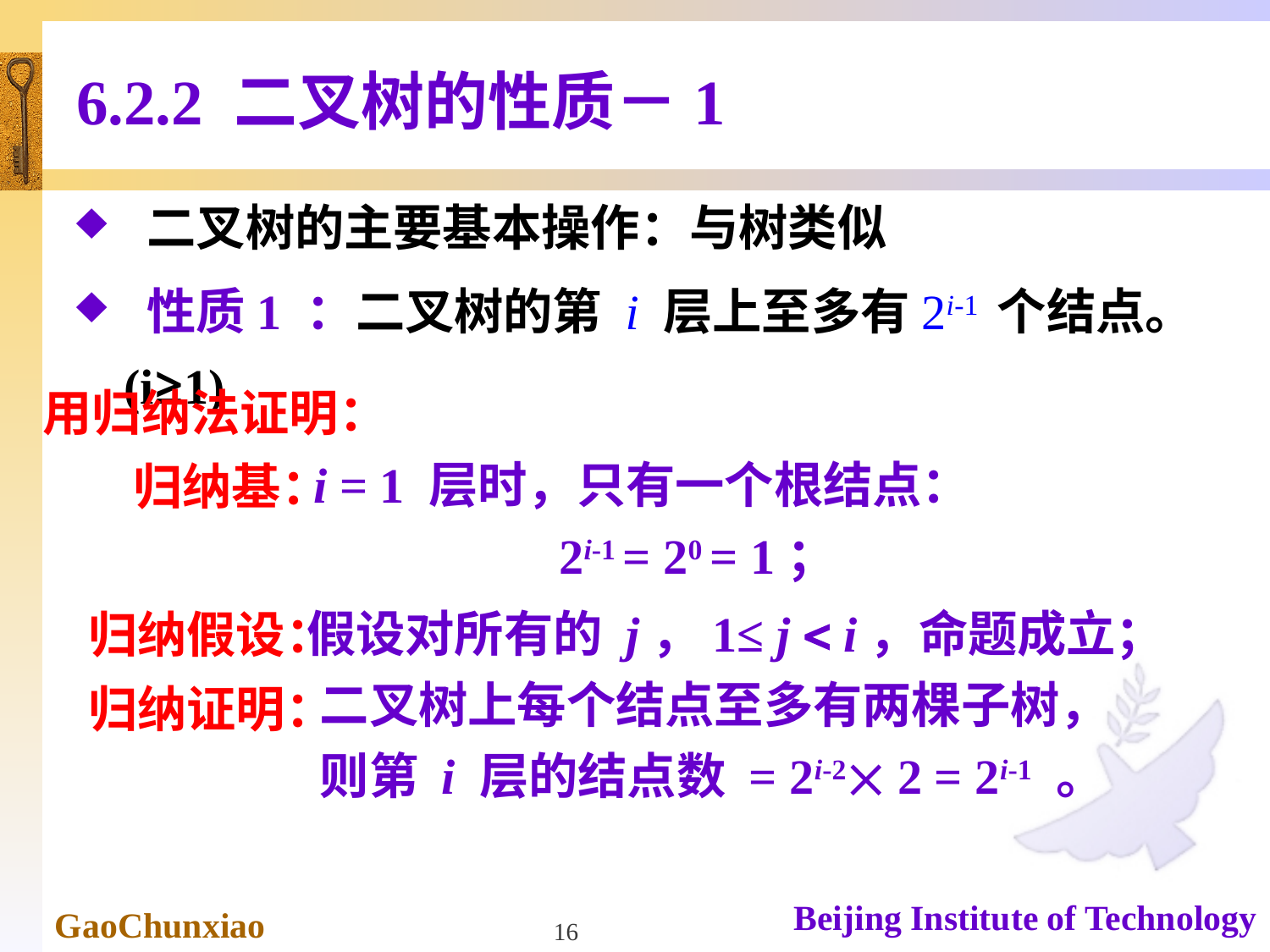

# 6.2.2 二叉树的性质－1
 二叉树的主要基本操作：与树类似
 性质1 ：二叉树的第 i 层上至多有2i-1 个结点。(i≥1)

用归纳法证明：
       归纳基：

   归纳假设：
   归纳证明：
i = 1 层时，只有一个根结点：
                    2i-1 = 20 = 1；
假设对所有的 j，1≤ j < i，命题成立；
二叉树上每个结点至多有两棵子树，
则第 i 层的结点数 = 2i-2× 2 = 2i-1 。
16